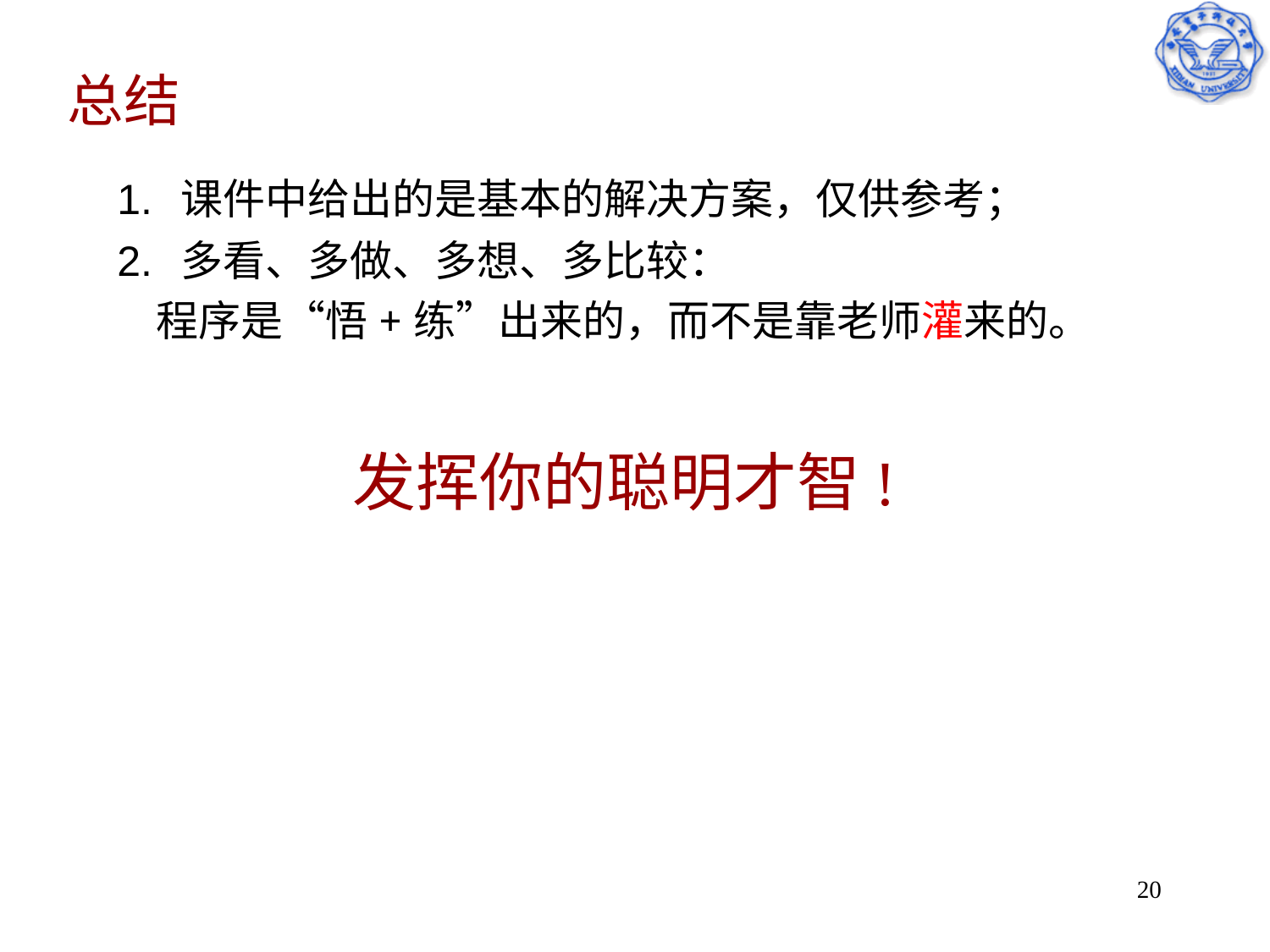

# 总结
课件中给出的是基本的解决方案，仅供参考；
多看、多做、多想、多比较：
   程序是“悟+练”出来的，而不是靠老师灌来的。
发挥你的聪明才智!
20